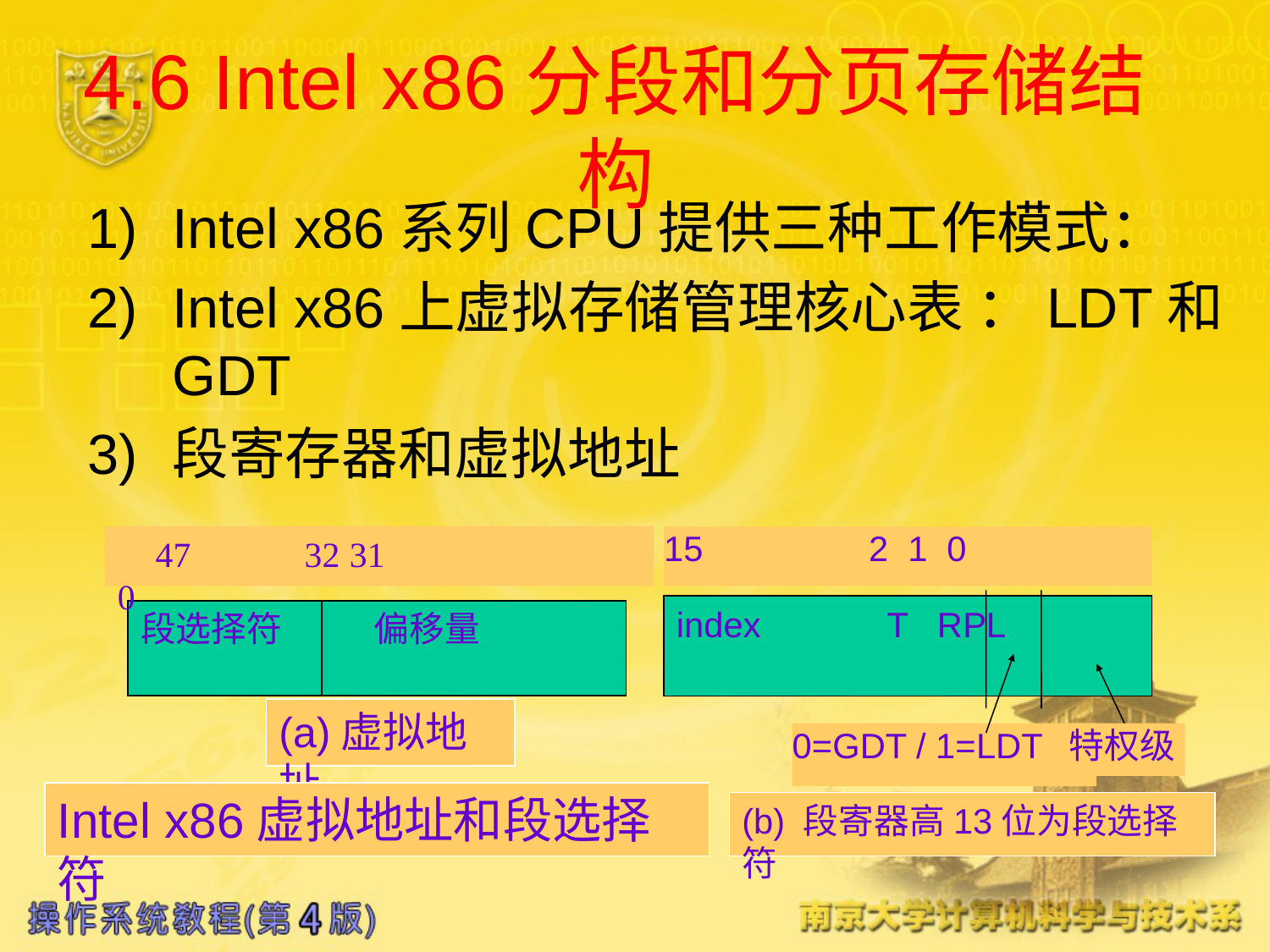

# 4.6 Intel x86分段和分页存储结构
Intel x86系列CPU提供三种工作模式：
Intel x86上虚拟存储管理核心表 ：LDT和GDT
段寄存器和虚拟地址

    47            32 31                            0
15                 2  1  0

index             T   RPL
段选择符
    偏移量

(a)虚拟地址

0=GDT / 1=LDT
特权级
Intel x86虚拟地址和段选择符
(b) 段寄器高13位为段选择符